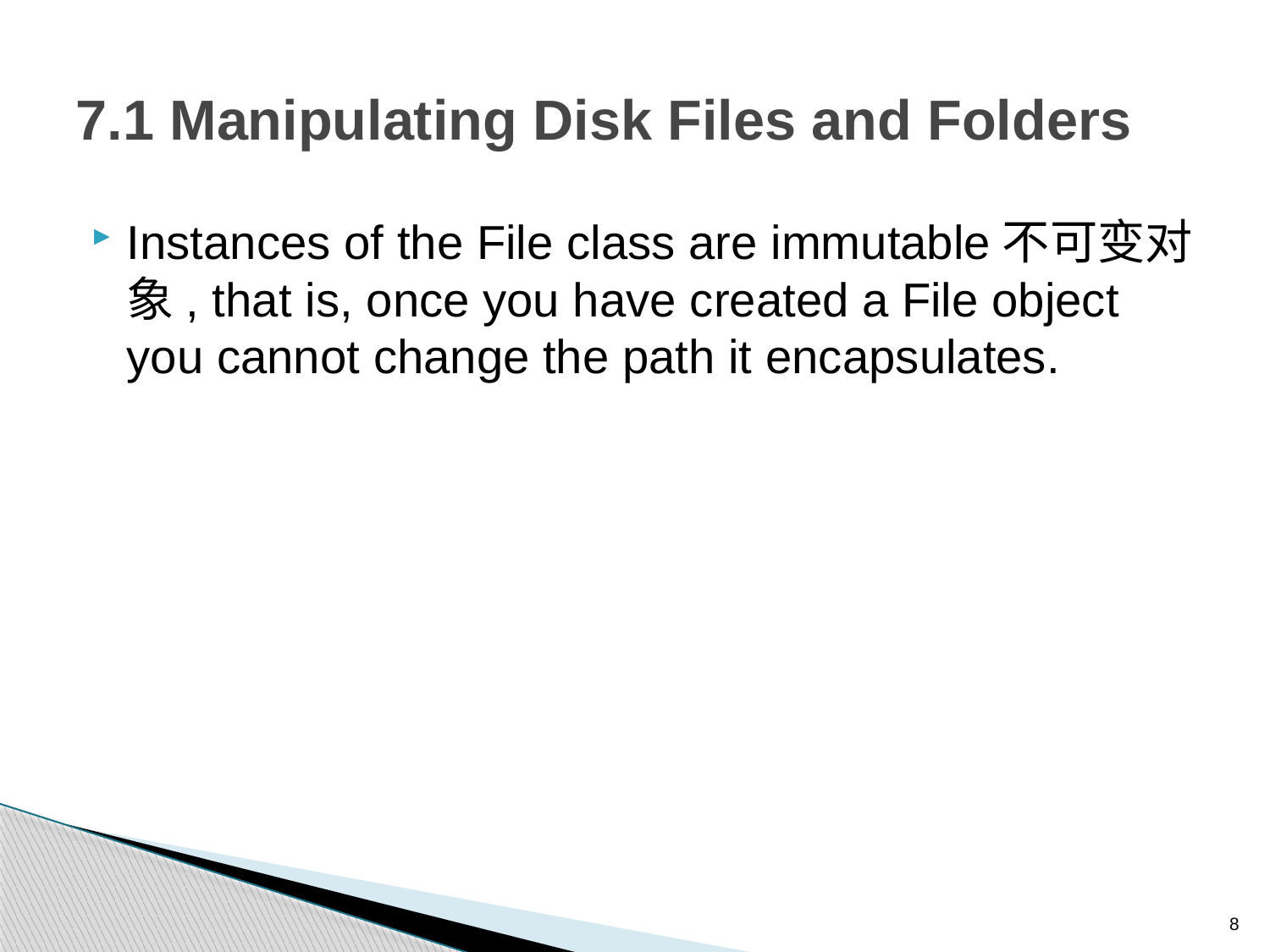

# 7.1 Manipulating Disk Files and Folders
Instances of the File class are immutable不可变对象, that is, once you have created a File object you cannot change the path it encapsulates.
8